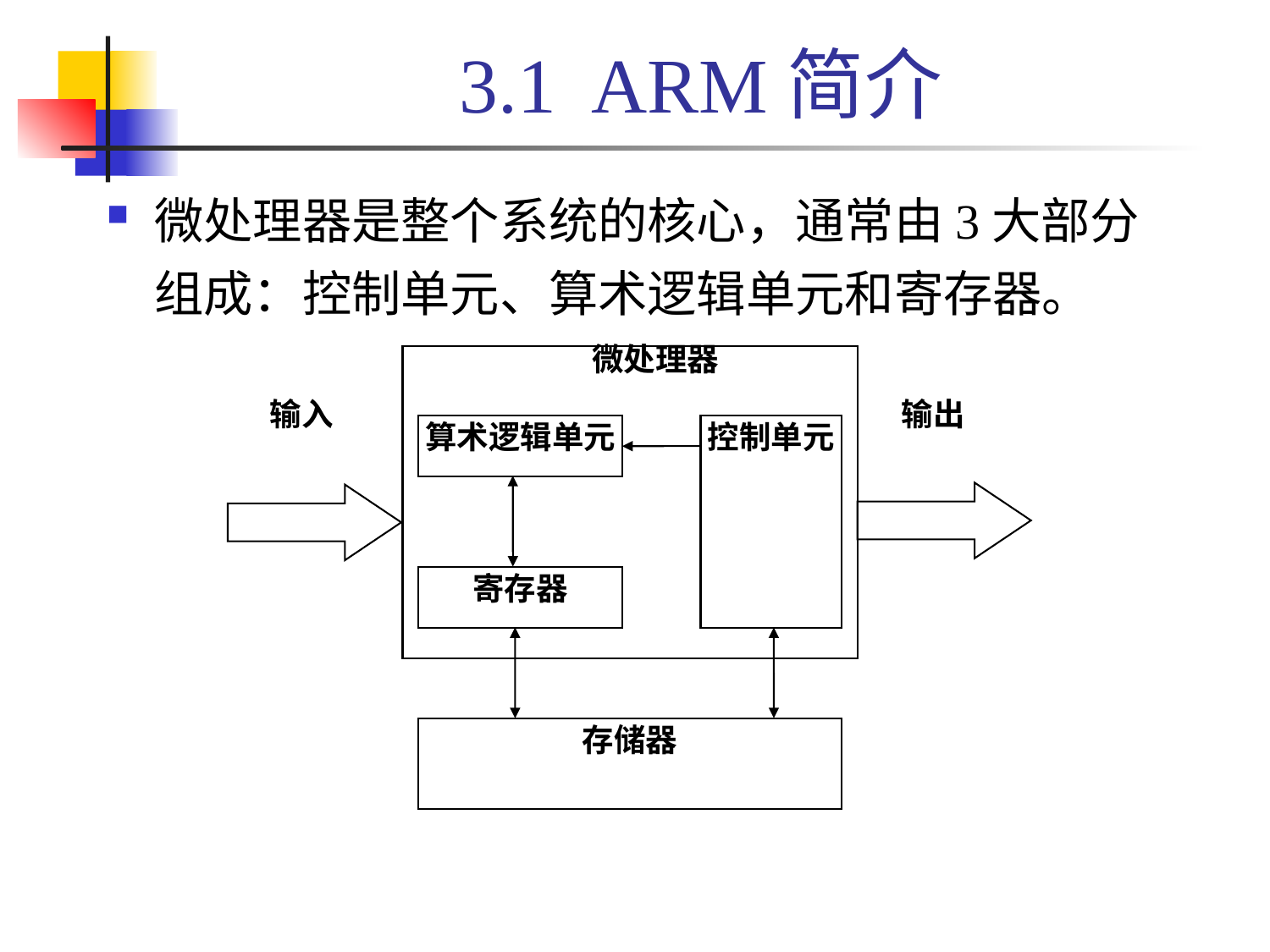

# 3.1  ARM简介
微处理器是整个系统的核心，通常由3大部分组成：控制单元、算术逻辑单元和寄存器。
微处理器

输入
输出
算术逻辑单元
控制单元

寄存器

存储器